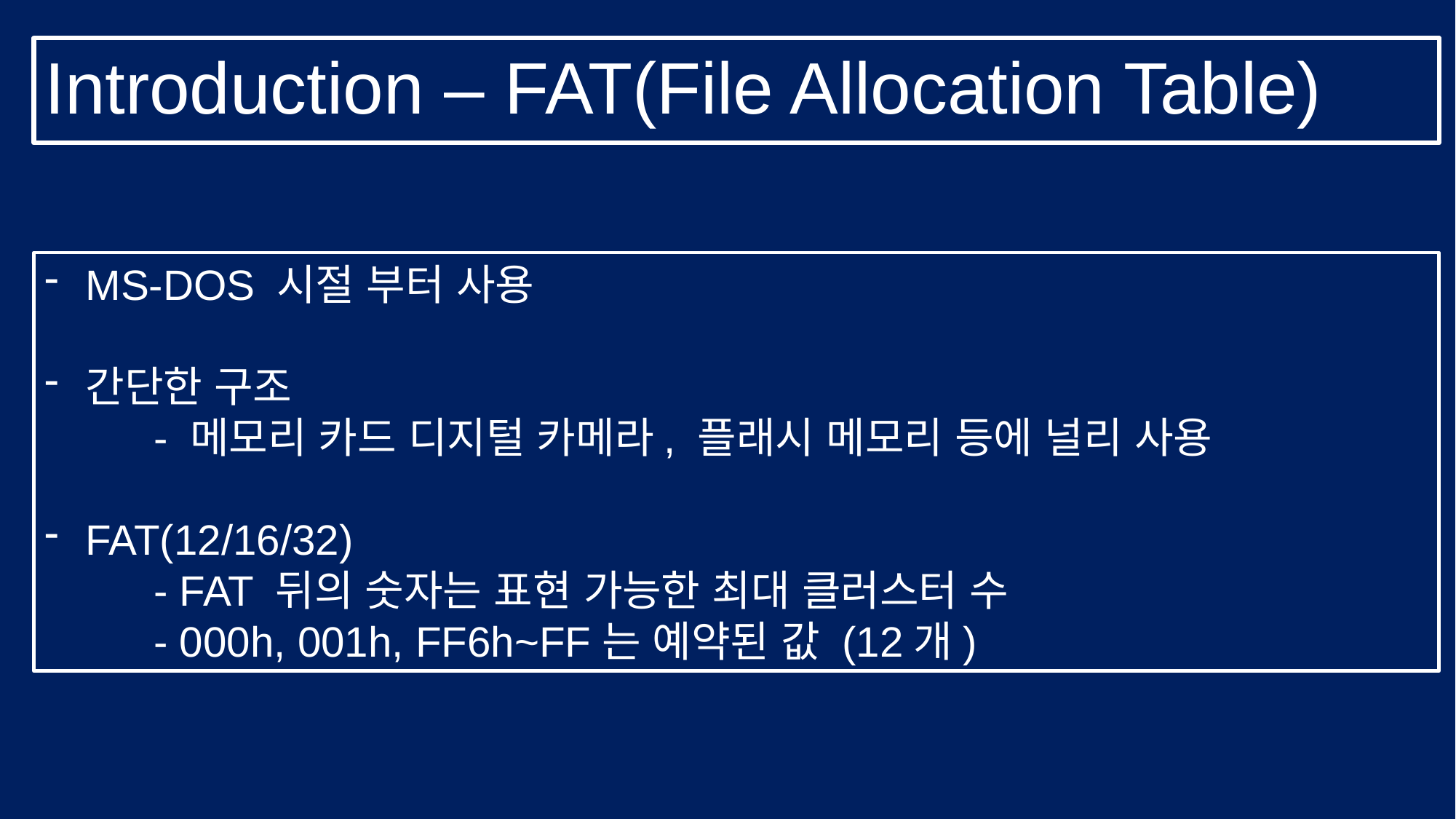

# Introduction – FAT(File Allocation Table)
MS-DOS 시절 부터 사용

간단한 구조
	- 메모리 카드 디지털 카메라, 플래시 메모리 등에 널리 사용

FAT(12/16/32)
	- FAT 뒤의 숫자는 표현 가능한 최대 클러스터 수
	- 000h, 001h, FF6h~FF는 예약된 값 (12개)